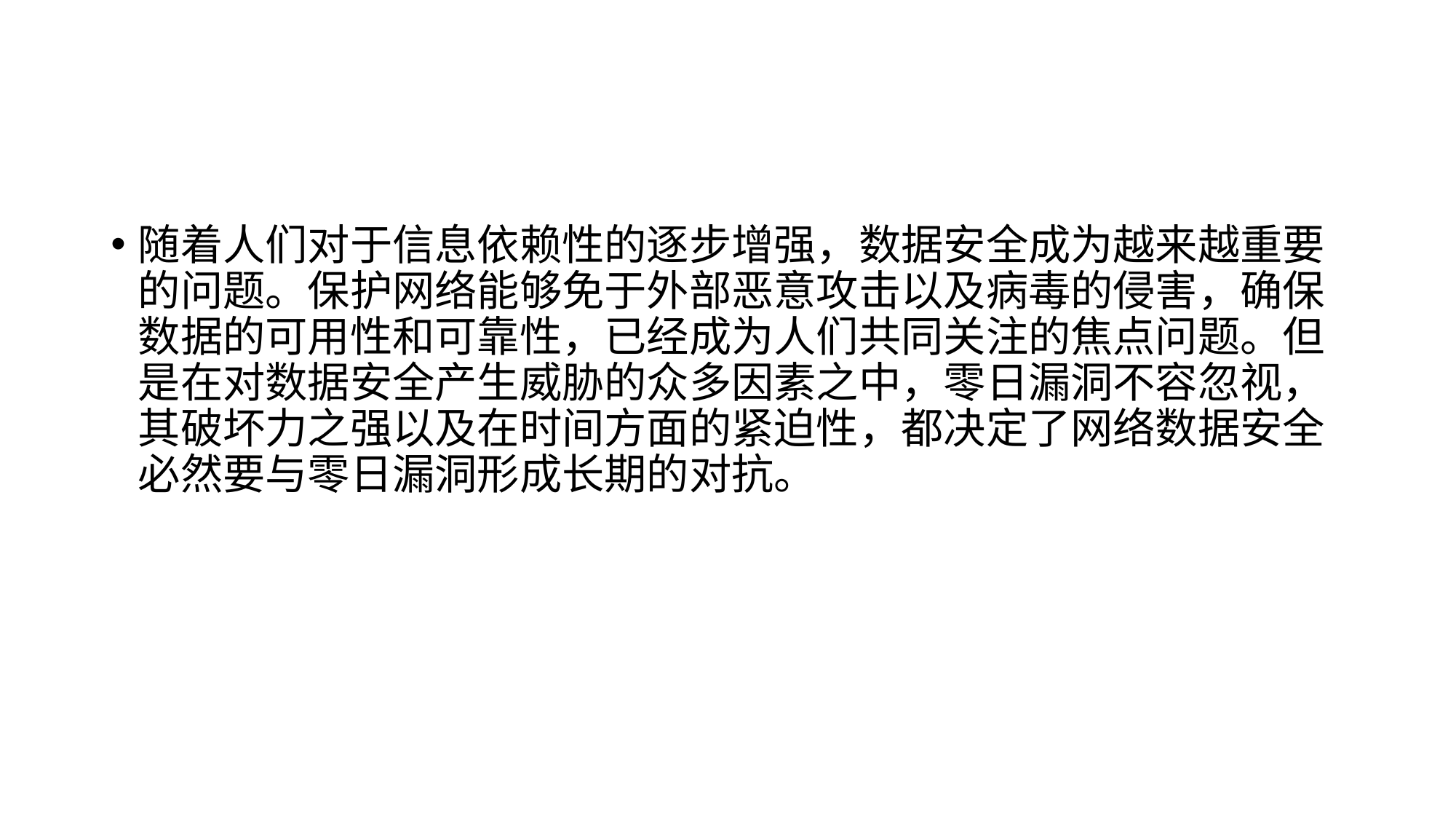

#
随着人们对于信息依赖性的逐步增强，数据安全成为越来越重要的问题。保护网络能够免于外部恶意攻击以及病毒的侵害，确保数据的可用性和可靠性，已经成为人们共同关注的焦点问题。但是在对数据安全产生威胁的众多因素之中，零日漏洞不容忽视，其破坏力之强以及在时间方面的紧迫性，都决定了网络数据安全必然要与零日漏洞形成长期的对抗。